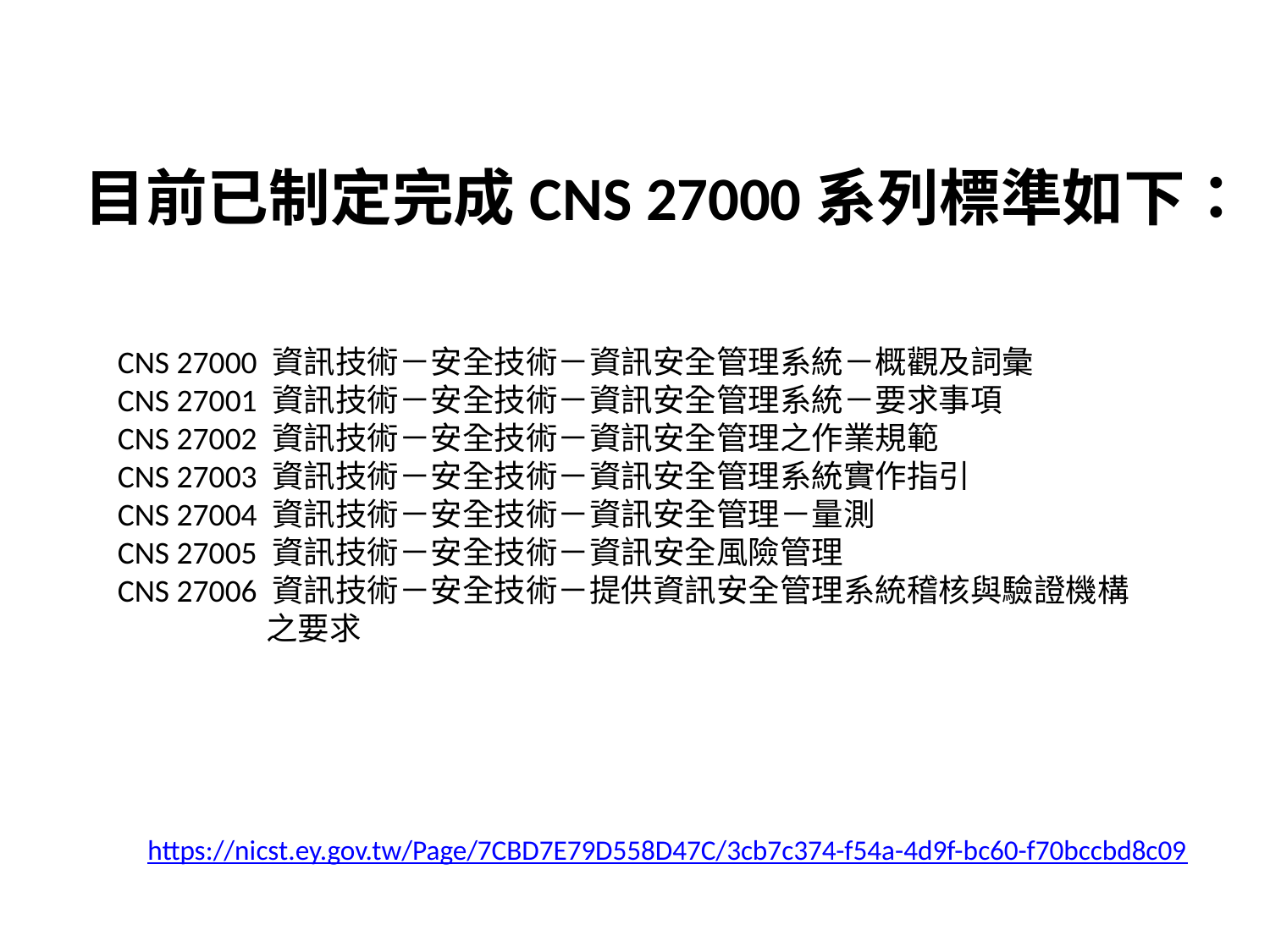

# 目前已制定完成CNS 27000系列標準如下：
CNS 27000 資訊技術－安全技術－資訊安全管理系統－概觀及詞彙
CNS 27001 資訊技術－安全技術－資訊安全管理系統－要求事項
CNS 27002 資訊技術－安全技術－資訊安全管理之作業規範
CNS 27003 資訊技術－安全技術－資訊安全管理系統實作指引
CNS 27004 資訊技術－安全技術－資訊安全管理－量測
CNS 27005 資訊技術－安全技術－資訊安全風險管理
CNS 27006 資訊技術－安全技術－提供資訊安全管理系統稽核與驗證機構	 	   之要求
https://nicst.ey.gov.tw/Page/7CBD7E79D558D47C/3cb7c374-f54a-4d9f-bc60-f70bccbd8c09